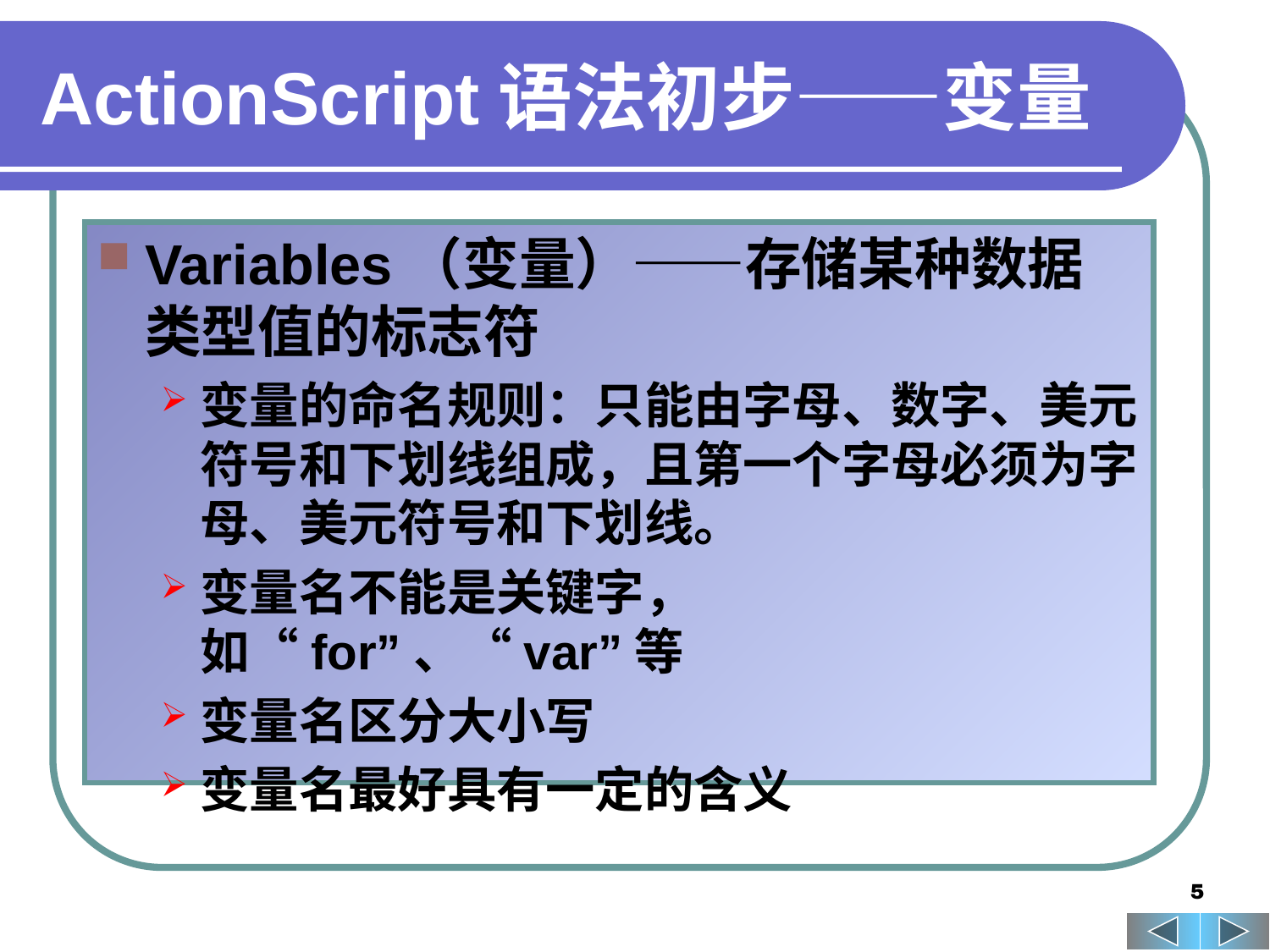

# ActionScript语法初步——变量
Variables（变量）——存储某种数据类型值的标志符
变量的命名规则：只能由字母、数字、美元符号和下划线组成，且第一个字母必须为字母、美元符号和下划线。
变量名不能是关键字，如“for”、“var”等
变量名区分大小写
变量名最好具有一定的含义
5